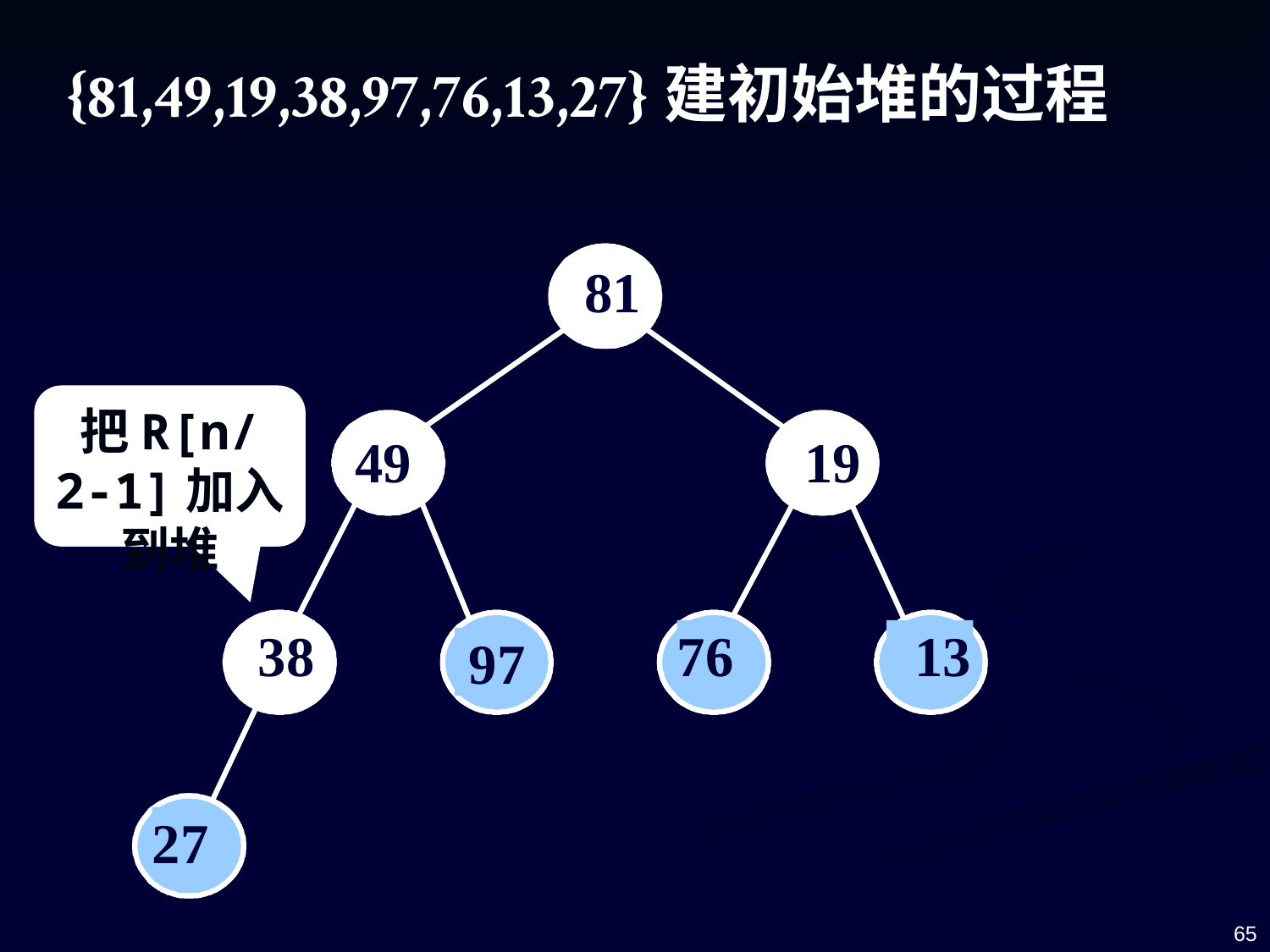

{81,49,19,38,97,76,13,27}建初始堆的过程

81

把R[n/2-1]加入到堆

49

19

38

 97

76

  13

27
65